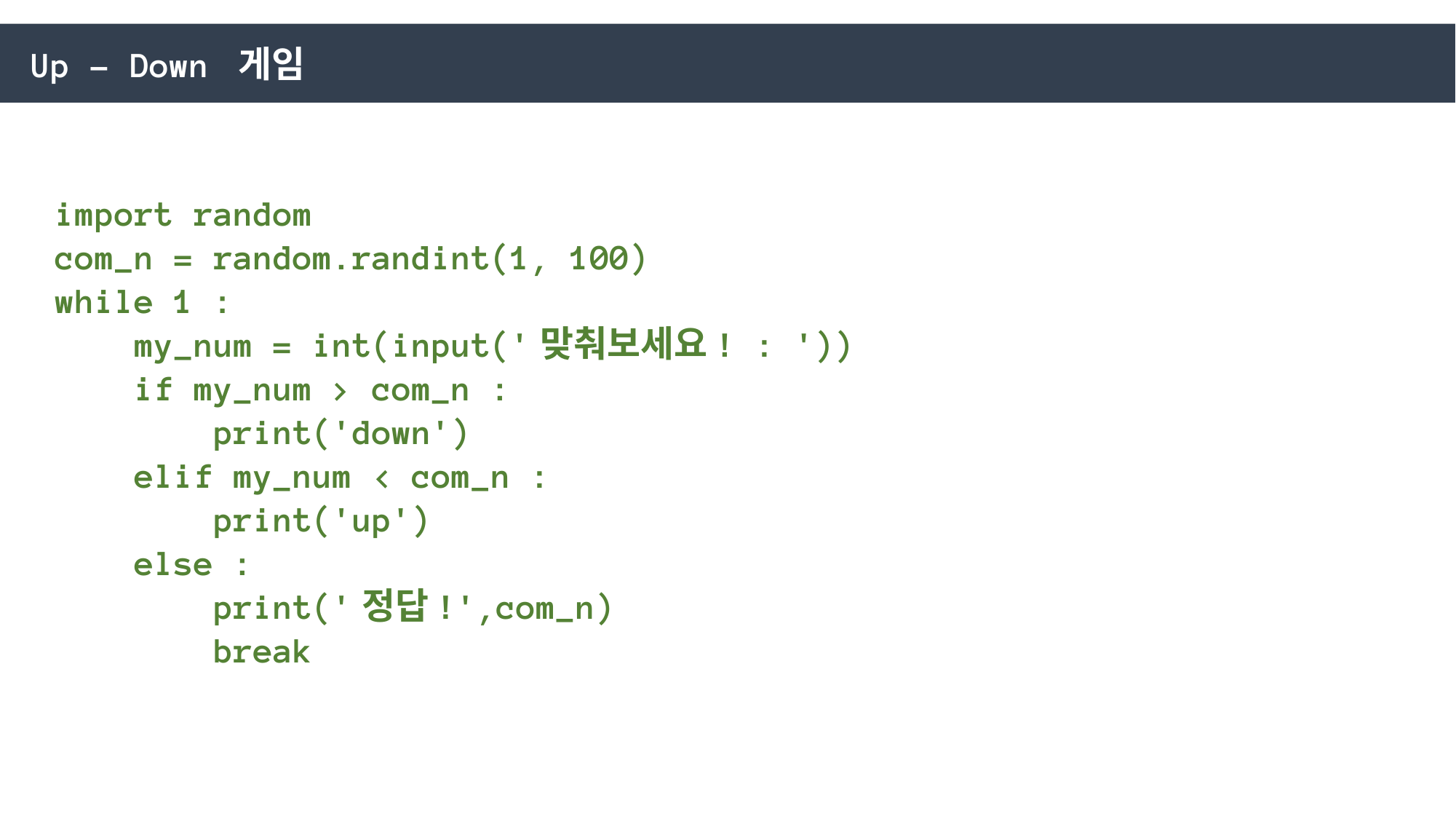

Up – Down 게임
import random
com_n = random.randint(1, 100)
while 1 :
    my_num = int(input('맞춰보세요! : '))
    if my_num > com_n :
        print('down')
    elif my_num < com_n :
        print('up')
    else :
        print('정답!',com_n)
        break